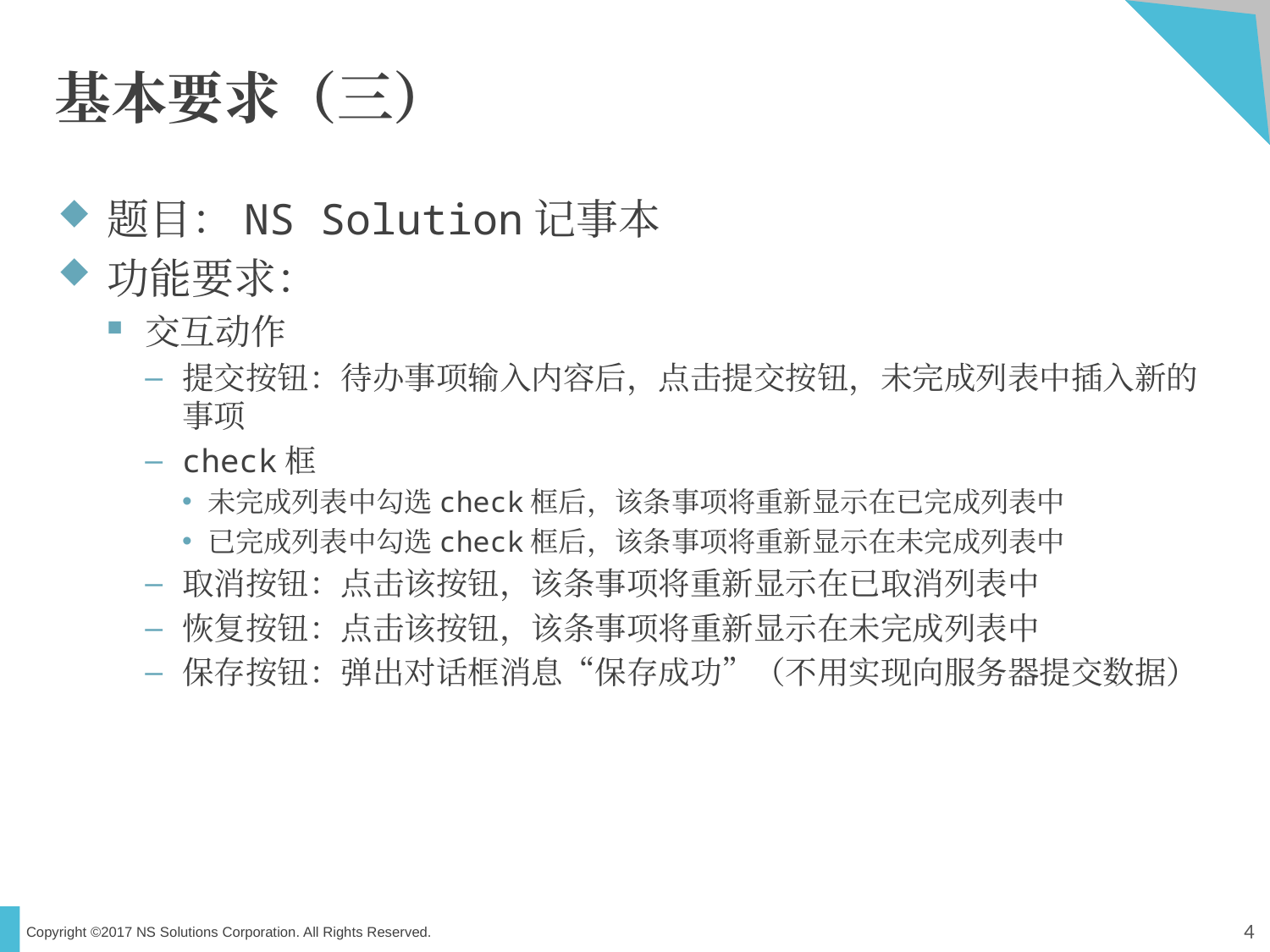

# 基本要求（三）
题目：NS Solution记事本
功能要求：
交互动作
提交按钮：待办事项输入内容后，点击提交按钮，未完成列表中插入新的事项
check框
未完成列表中勾选check框后，该条事项将重新显示在已完成列表中
已完成列表中勾选check框后，该条事项将重新显示在未完成列表中
取消按钮：点击该按钮，该条事项将重新显示在已取消列表中
恢复按钮：点击该按钮，该条事项将重新显示在未完成列表中
保存按钮：弹出对话框消息“保存成功”（不用实现向服务器提交数据）
4